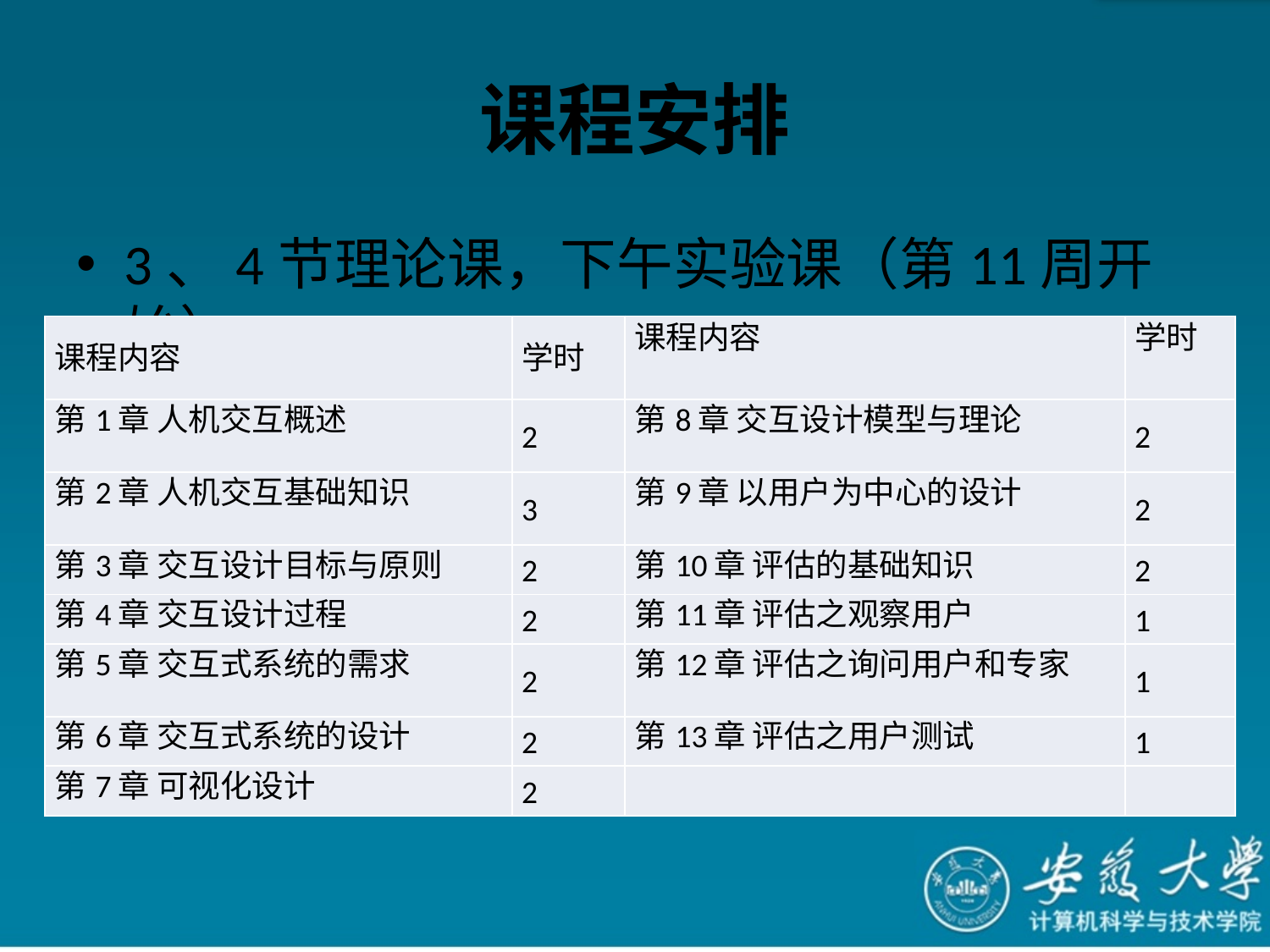

# 课程安排
3、4节理论课，下午实验课（第11周开始）
| 课程内容 | 学时 | 课程内容 | 学时 |
| --- | --- | --- | --- |
| 第1章 人机交互概述 | 2 | 第8章 交互设计模型与理论 | 2 |
| 第2章 人机交互基础知识 | 3 | 第9章 以用户为中心的设计 | 2 |
| 第3章 交互设计目标与原则 | 2 | 第10章 评估的基础知识 | 2 |
| 第4章 交互设计过程 | 2 | 第11章 评估之观察用户 | 1 |
| 第5章 交互式系统的需求 | 2 | 第12章 评估之询问用户和专家 | 1 |
| 第6章 交互式系统的设计 | 2 | 第13章 评估之用户测试 | 1 |
| 第7章 可视化设计 | 2 |  |  |